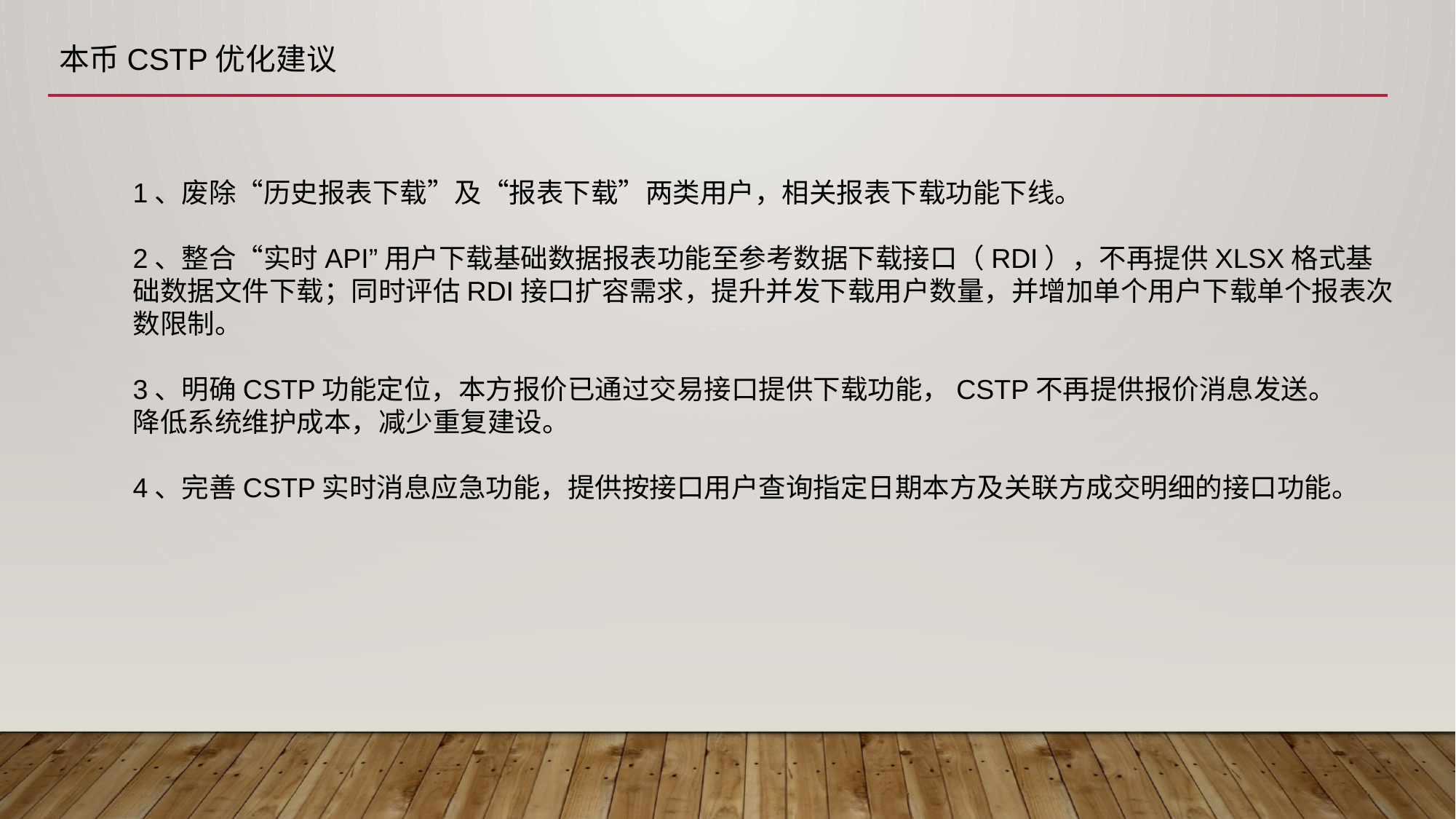

本币CSTP优化建议
1、废除“历史报表下载”及“报表下载”两类用户，相关报表下载功能下线。
2、整合“实时API”用户下载基础数据报表功能至参考数据下载接口（RDI），不再提供XLSX格式基础数据文件下载；同时评估RDI接口扩容需求，提升并发下载用户数量，并增加单个用户下载单个报表次数限制。
3、明确CSTP功能定位，本方报价已通过交易接口提供下载功能，CSTP不再提供报价消息发送。
降低系统维护成本，减少重复建设。
4、完善CSTP实时消息应急功能，提供按接口用户查询指定日期本方及关联方成交明细的接口功能。